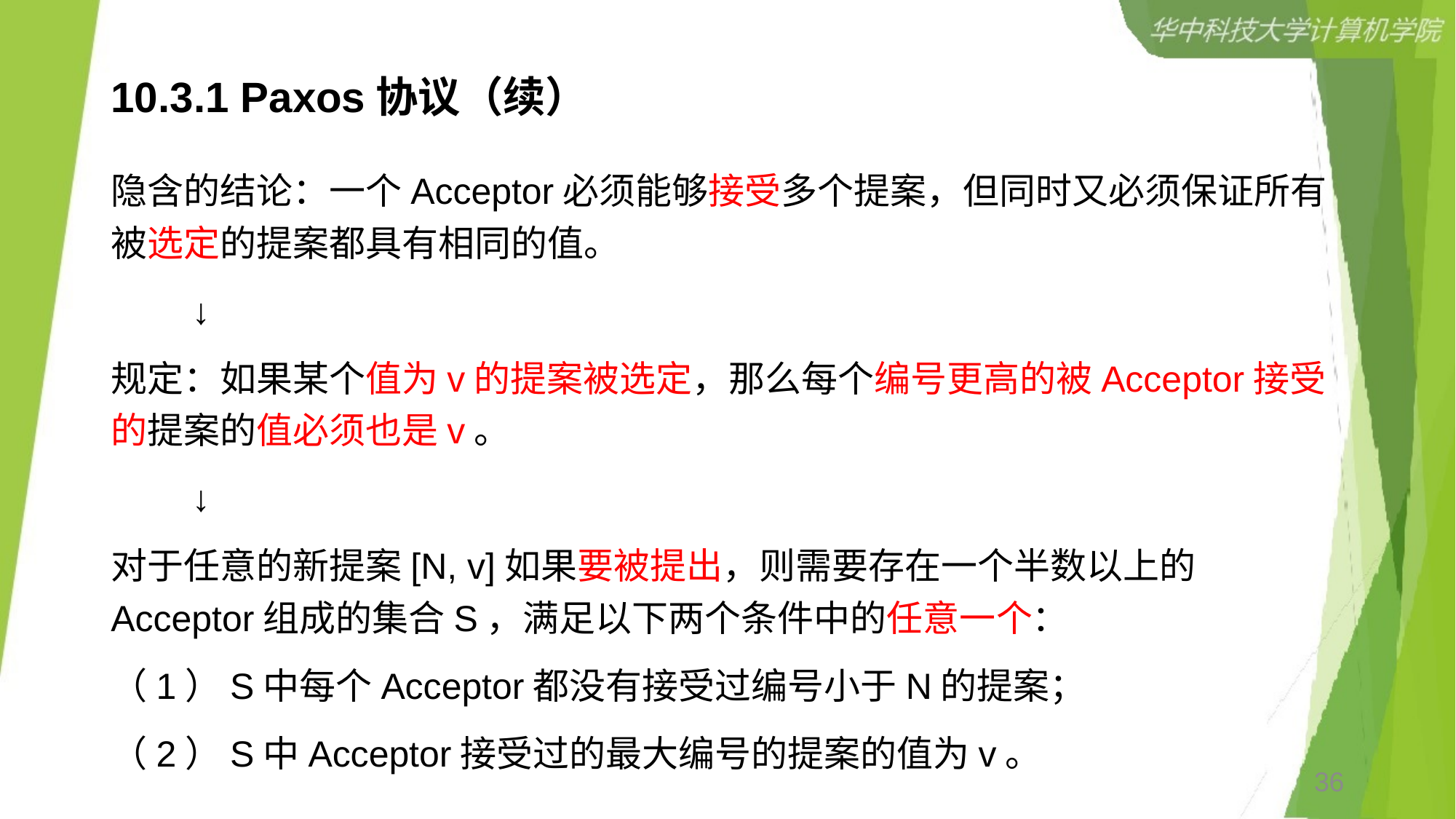

# 10.3.1 Paxos协议（续）
隐含的结论：一个Acceptor必须能够接受多个提案，但同时又必须保证所有被选定的提案都具有相同的值。
        ↓
规定：如果某个值为v的提案被选定，那么每个编号更高的被Acceptor接受的提案的值必须也是v。
        ↓
对于任意的新提案[N, v]如果要被提出，则需要存在一个半数以上的Acceptor组成的集合S，满足以下两个条件中的任意一个：
（1）S中每个Acceptor都没有接受过编号小于N的提案；
（2）S中Acceptor接受过的最大编号的提案的值为v。
36